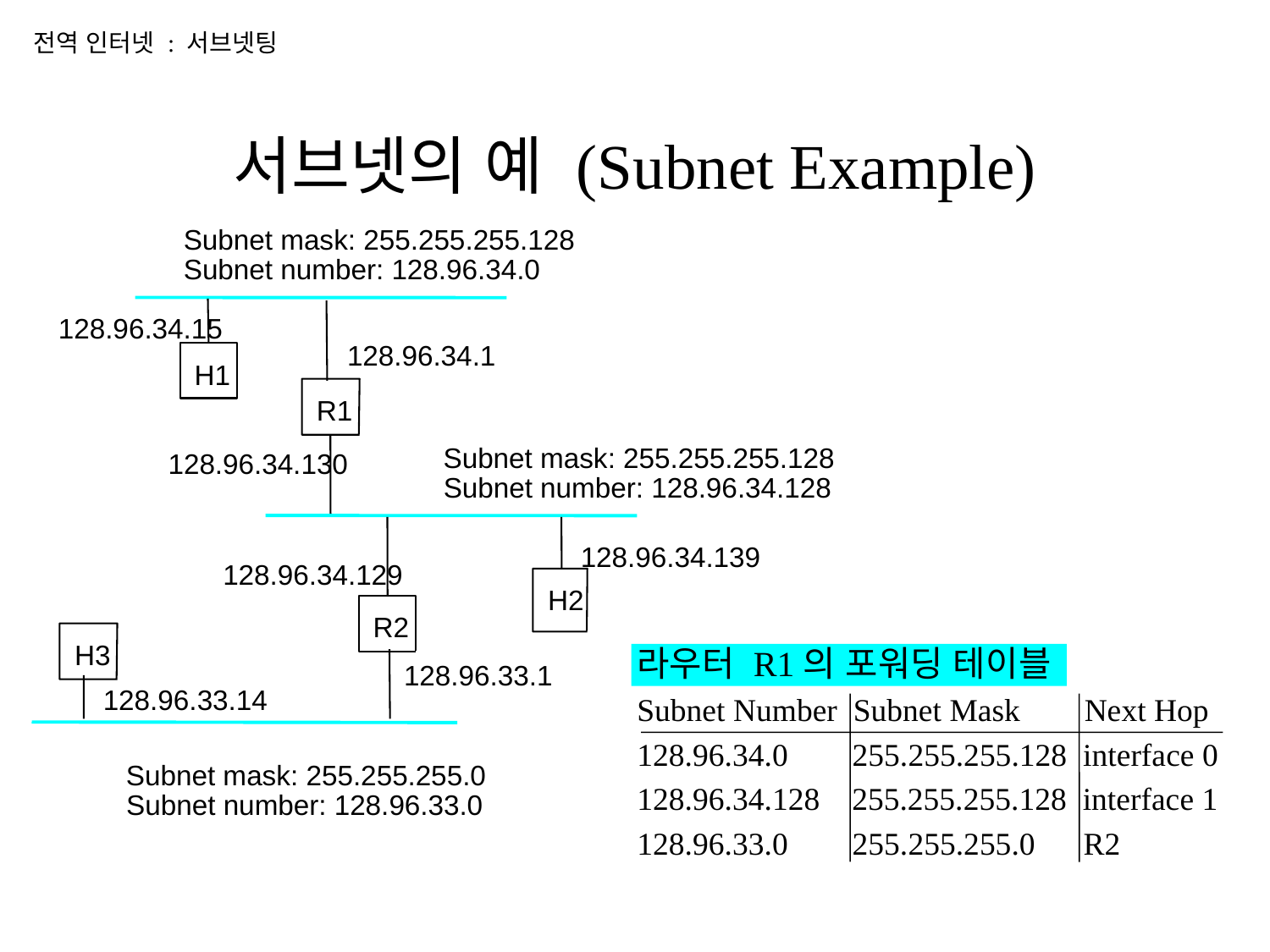

전역 인터넷 : 서브넷팅
# 서브넷의 예 (Subnet Example)
Subnet mask: 255.255.255.128
Subnet number: 128.96.34.0

128.96.34.15
128.96.34.1

H1

R1

Subnet mask: 255.255.255.128
128.96.34.130
Subnet number: 128.96.34.128

128.96.34.139
128.96.34.129

H2

R2

H3

128.96.33.1

128.96.33.14

Subnet mask: 255.255.255.0
Subnet number: 128.96.33.0
라우터 R1의 포워딩 테이블
Subnet Number  Subnet Mask        Next Hop
128.96.34.0        255.255.255.128  interface 0
128.96.34.128    255.255.255.128  interface 1
128.96.33.0        255.255.255.0      R2